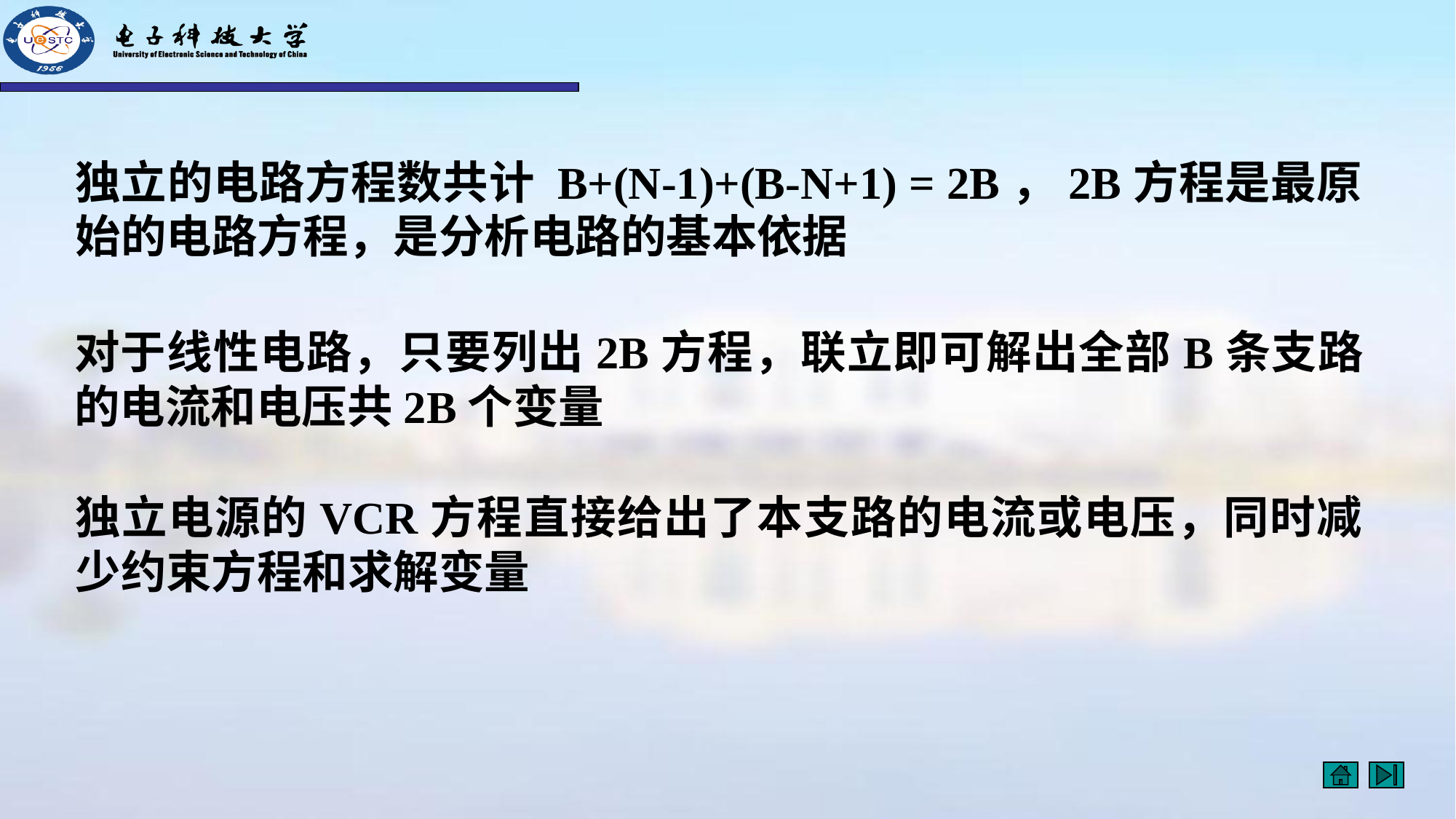

独立的电路方程数共计 B+(N-1)+(B-N+1) = 2B，2B方程是最原始的电路方程，是分析电路的基本依据
对于线性电路，只要列出2B方程，联立即可解出全部B条支路的电流和电压共2B个变量
独立电源的VCR方程直接给出了本支路的电流或电压，同时减少约束方程和求解变量